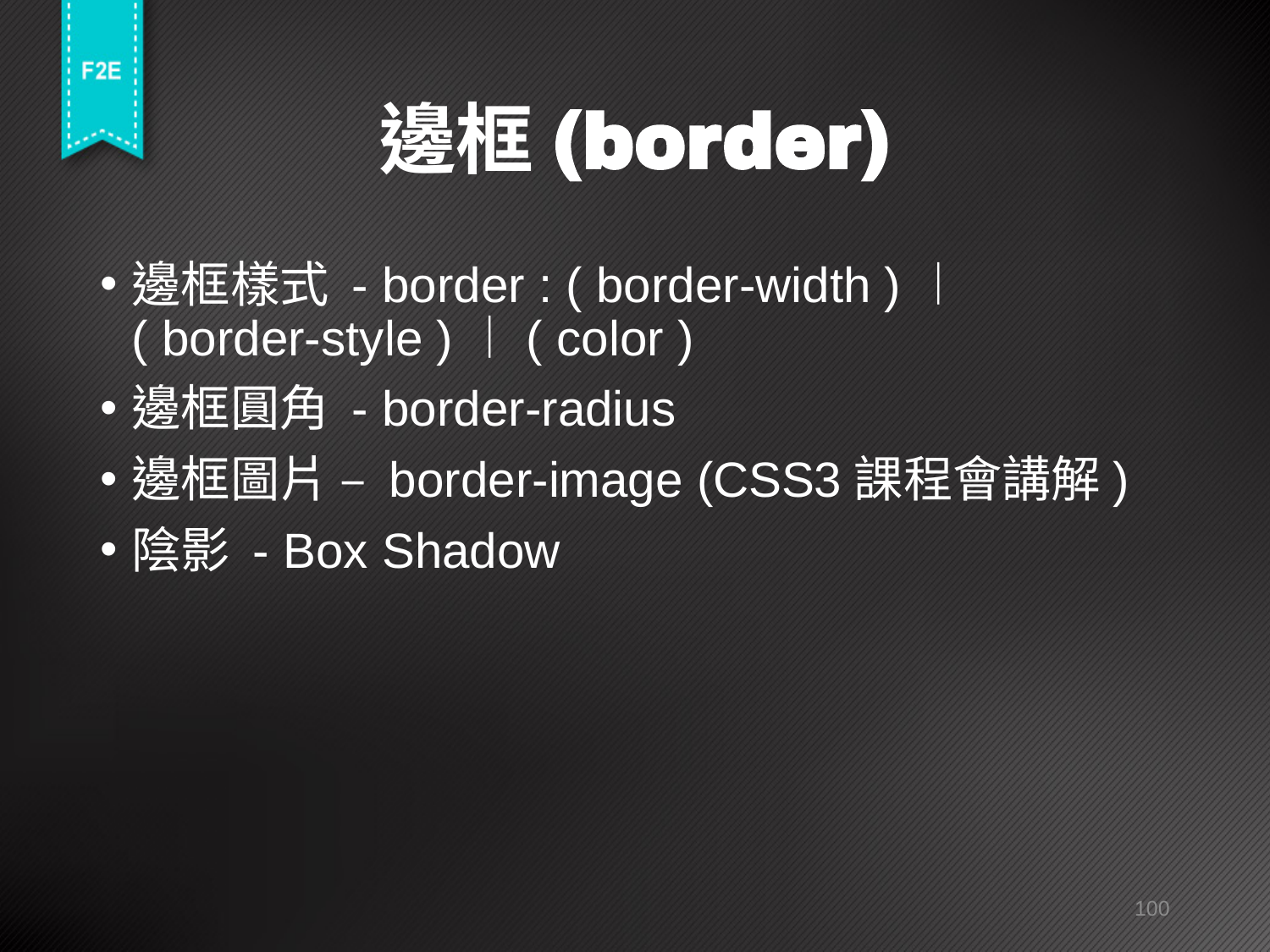

# 邊框(border)
邊框樣式 - border : ( border-width )︱( border-style )︱( color )
邊框圓角 - border-radius
邊框圖片 – border-image (CSS3課程會講解)
陰影 - Box Shadow

100